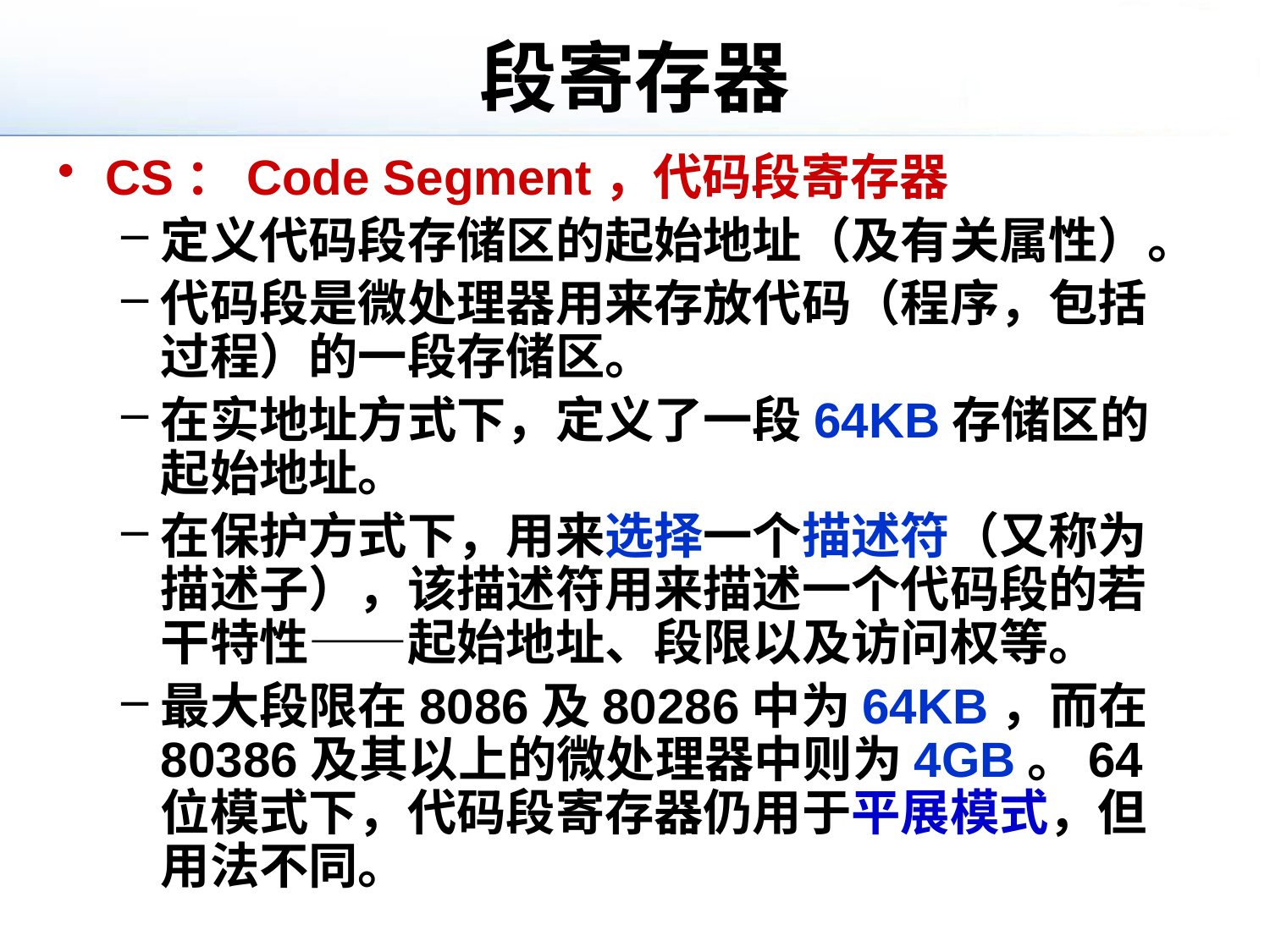

# 段寄存器
CS：Code Segment，代码段寄存器
定义代码段存储区的起始地址（及有关属性）。
代码段是微处理器用来存放代码（程序，包括过程）的一段存储区。
在实地址方式下，定义了一段64KB存储区的起始地址。
在保护方式下，用来选择一个描述符（又称为描述子），该描述符用来描述一个代码段的若干特性——起始地址、段限以及访问权等。
最大段限在8086及80286中为64KB，而在80386及其以上的微处理器中则为4GB。64位模式下，代码段寄存器仍用于平展模式，但用法不同。